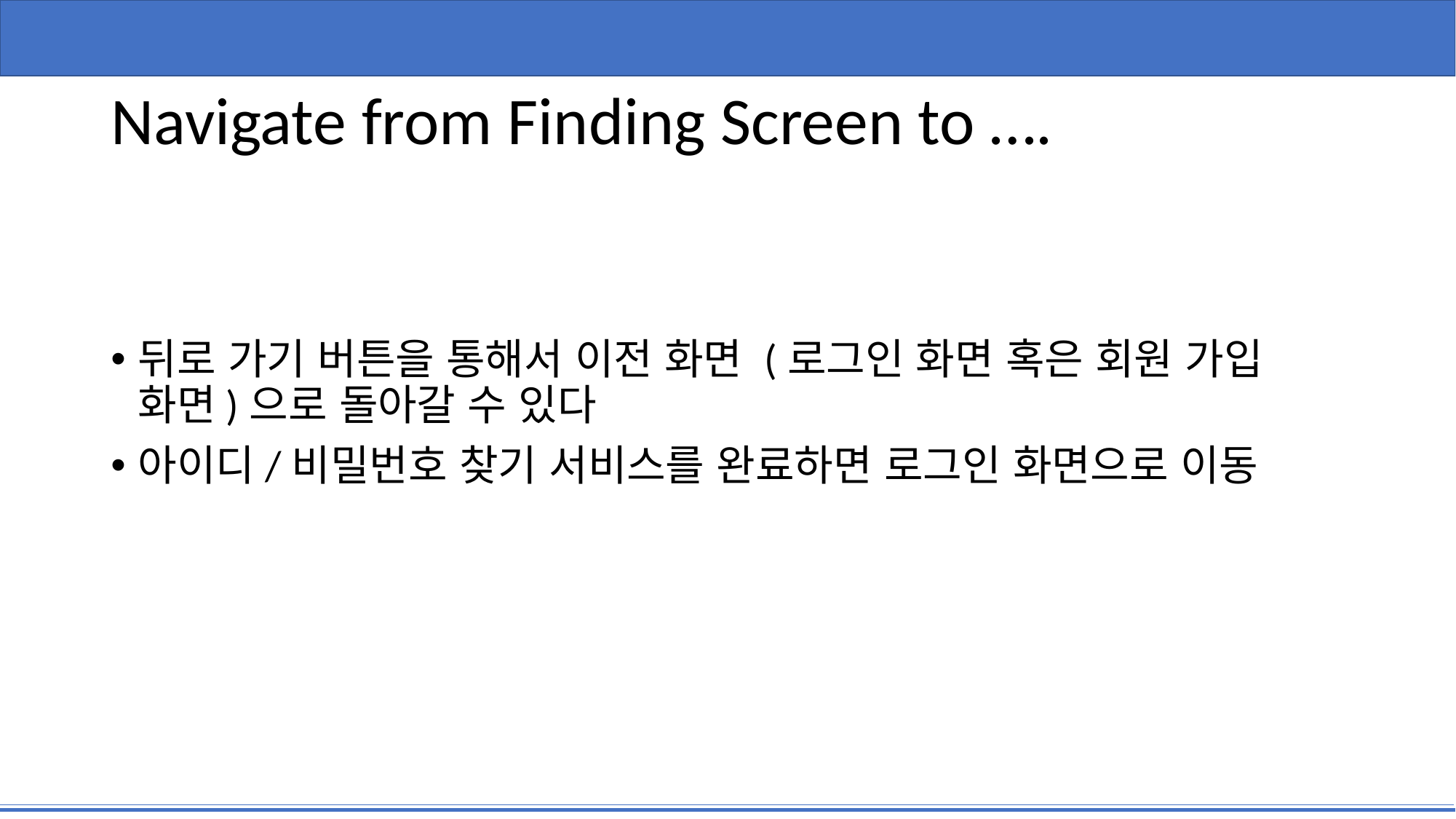

# Navigate from Finding Screen to ….
뒤로 가기 버튼을 통해서 이전 화면 (로그인 화면 혹은 회원 가입 화면)으로 돌아갈 수 있다
아이디/비밀번호 찾기 서비스를 완료하면 로그인 화면으로 이동